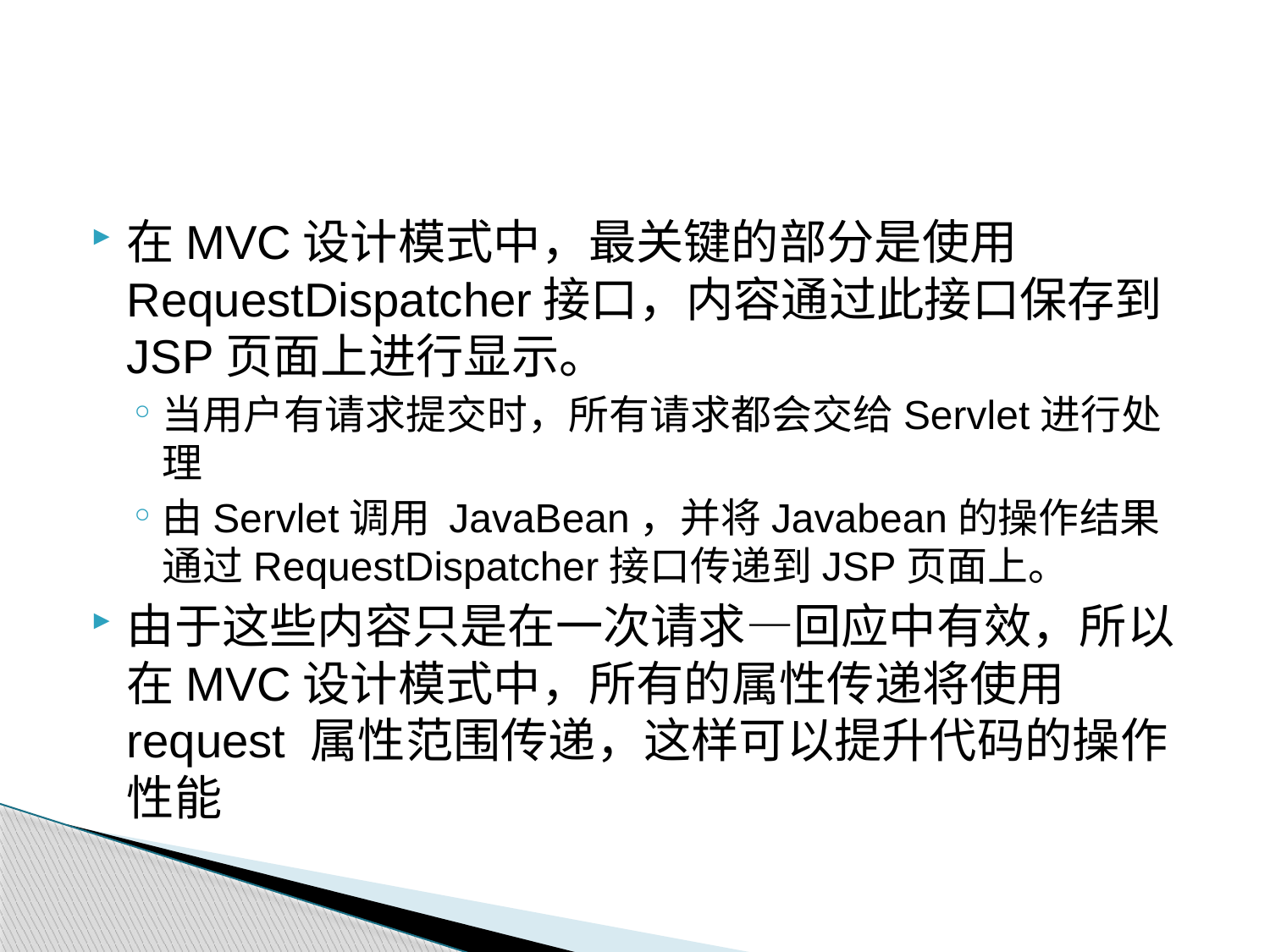

#
在MVC设计模式中，最关键的部分是使用RequestDispatcher接口，内容通过此接口保存到JSP页面上进行显示。
当用户有请求提交时，所有请求都会交给Servlet进行处理
由Servlet调用 JavaBean，并将Javabean的操作结果 通过RequestDispatcher接口传递到JSP页面上。
由于这些内容只是在一次请求—回应中有效，所以在MVC设计模式中，所有的属性传递将使用request 属性范围传递，这样可以提升代码的操作性能